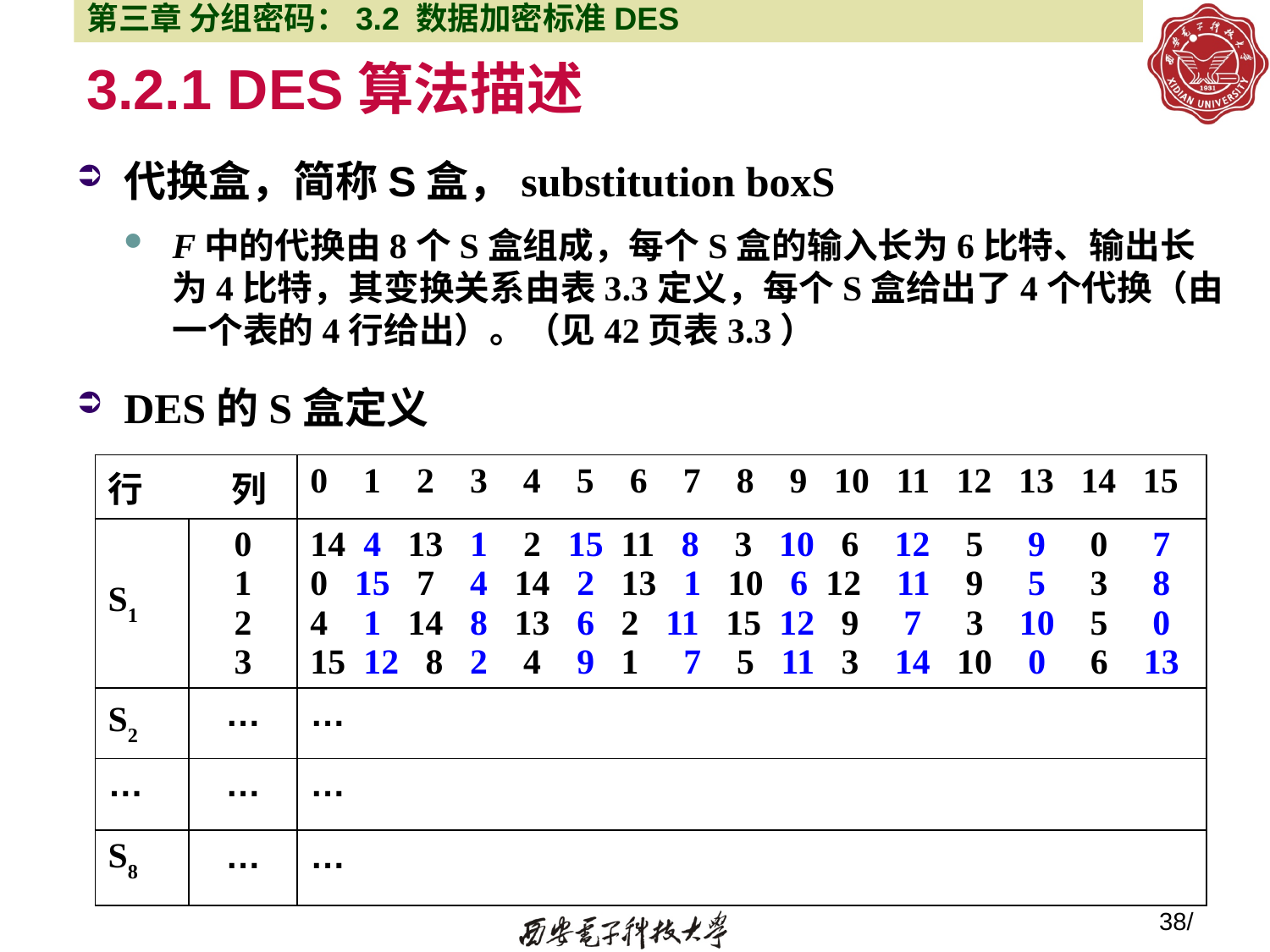

第三章 分组密码：3.2 数据加密标准DES
# 3.2.1 DES算法描述
代换盒，简称S盒，substitution boxS
F中的代换由8个S盒组成，每个S盒的输入长为6比特、输出长为4比特，其变换关系由表3.3定义，每个S盒给出了4个代换（由一个表的4行给出）。（见42页表3.3）
DES的S盒定义

| 行 列 |  | 0 1 2 3 4 5 6 7 8 9 10 11 12 13 14 15 |
| --- | --- | --- |
| S1 | 0 1 2 3 | 14 4 13 1 2 15 11 8 3 10 6 12 5 9 0 7 0 15 7 4 14 2 13 1 10 6 12 11 9 5 3 8 4 1 14 8 13 6 2 11 15 12 9 7 3 10 5 0 15 12 8 2 4 9 1 7 5 11 3 14 10 0 6 13 |
| S2 | … | … |
| … | … | … |
| S8 | … | … |
38/